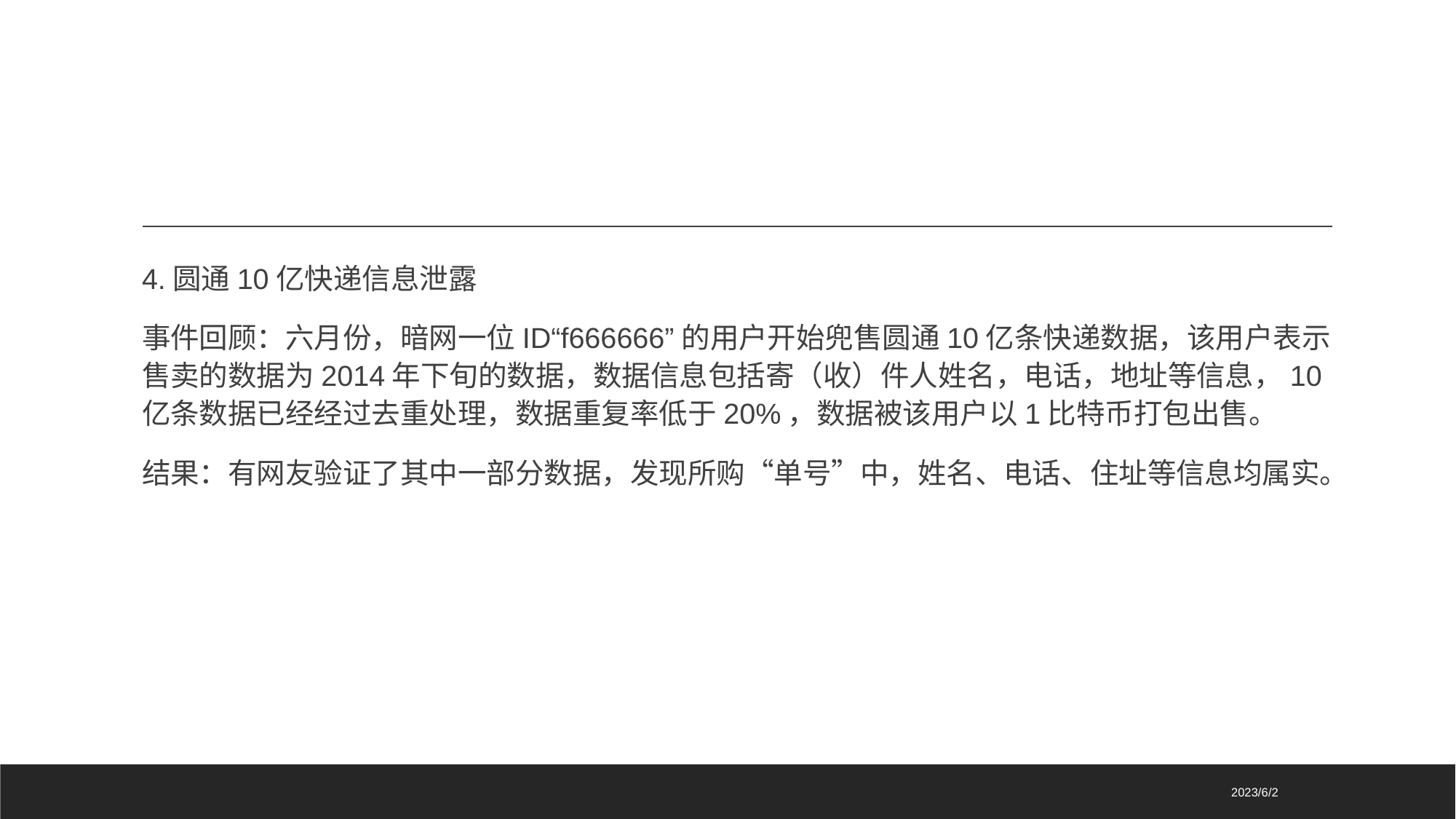

#
4.圆通10亿快递信息泄露
事件回顾：六月份，暗网一位ID“f666666”的用户开始兜售圆通10亿条快递数据，该用户表示售卖的数据为2014年下旬的数据，数据信息包括寄（收）件人姓名，电话，地址等信息，10亿条数据已经经过去重处理，数据重复率低于20%，数据被该用户以1比特币打包出售。
结果：有网友验证了其中一部分数据，发现所购“单号”中，姓名、电话、住址等信息均属实。

2023/6/2